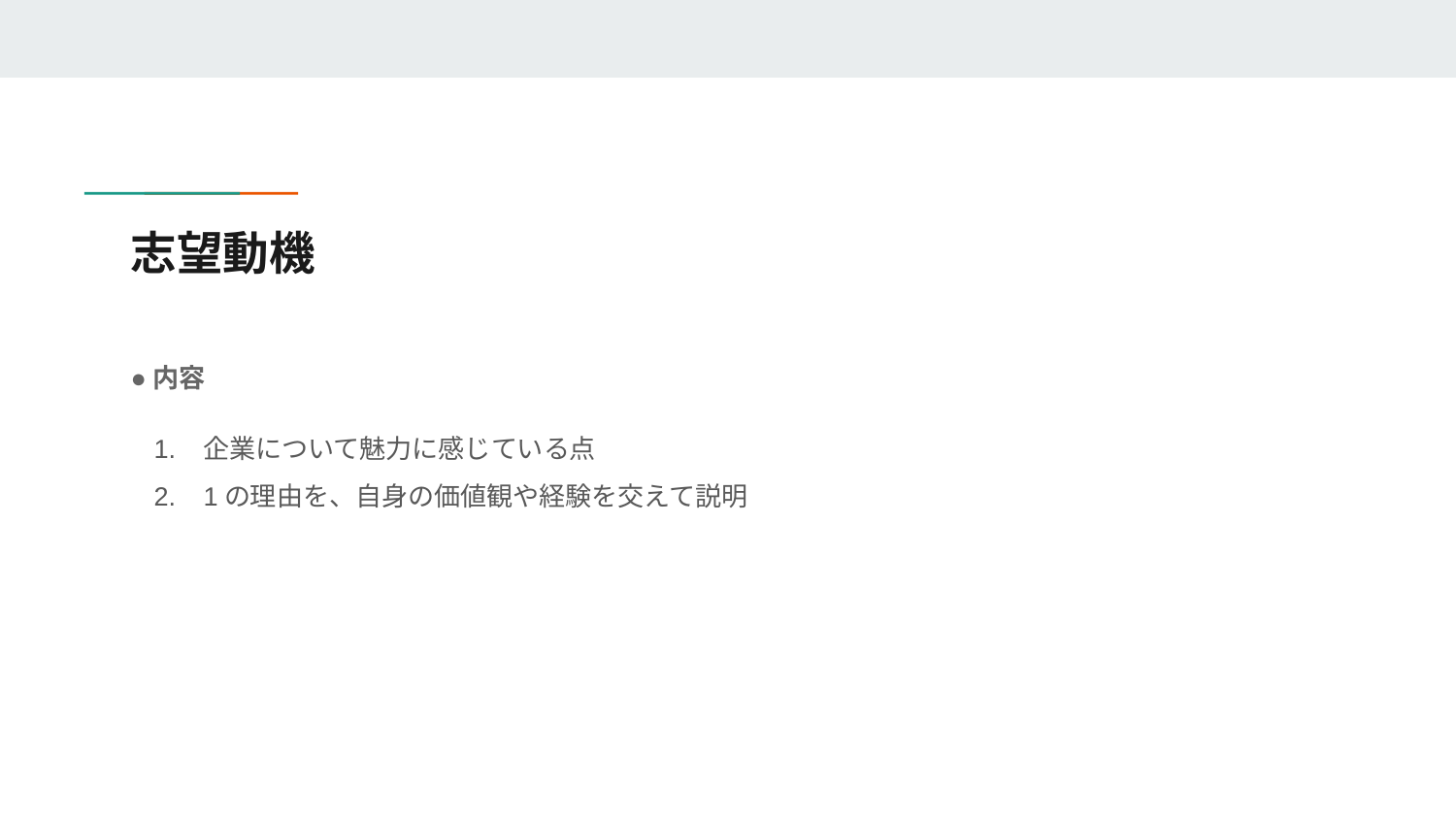

# 志望動機
●内容
企業について魅力に感じている点
1の理由を、自身の価値観や経験を交えて説明